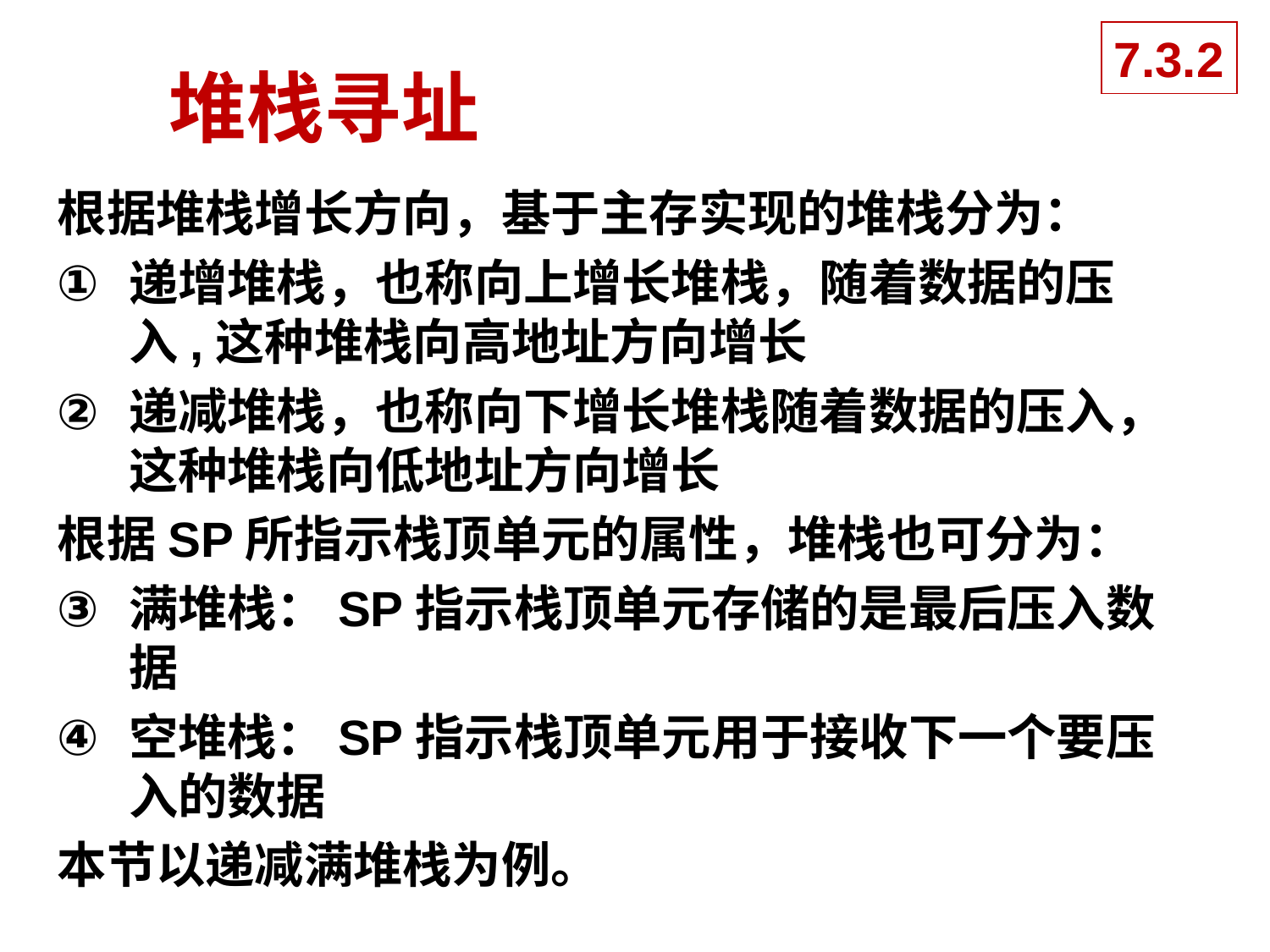

7.3.2
# 堆栈寻址
根据堆栈增长方向，基于主存实现的堆栈分为：
递增堆栈，也称向上增长堆栈，随着数据的压入,这种堆栈向高地址方向增长
递减堆栈，也称向下增长堆栈随着数据的压入，这种堆栈向低地址方向增长
根据SP所指示栈顶单元的属性，堆栈也可分为：
满堆栈：SP指示栈顶单元存储的是最后压入数据
空堆栈：SP指示栈顶单元用于接收下一个要压入的数据
本节以递减满堆栈为例。